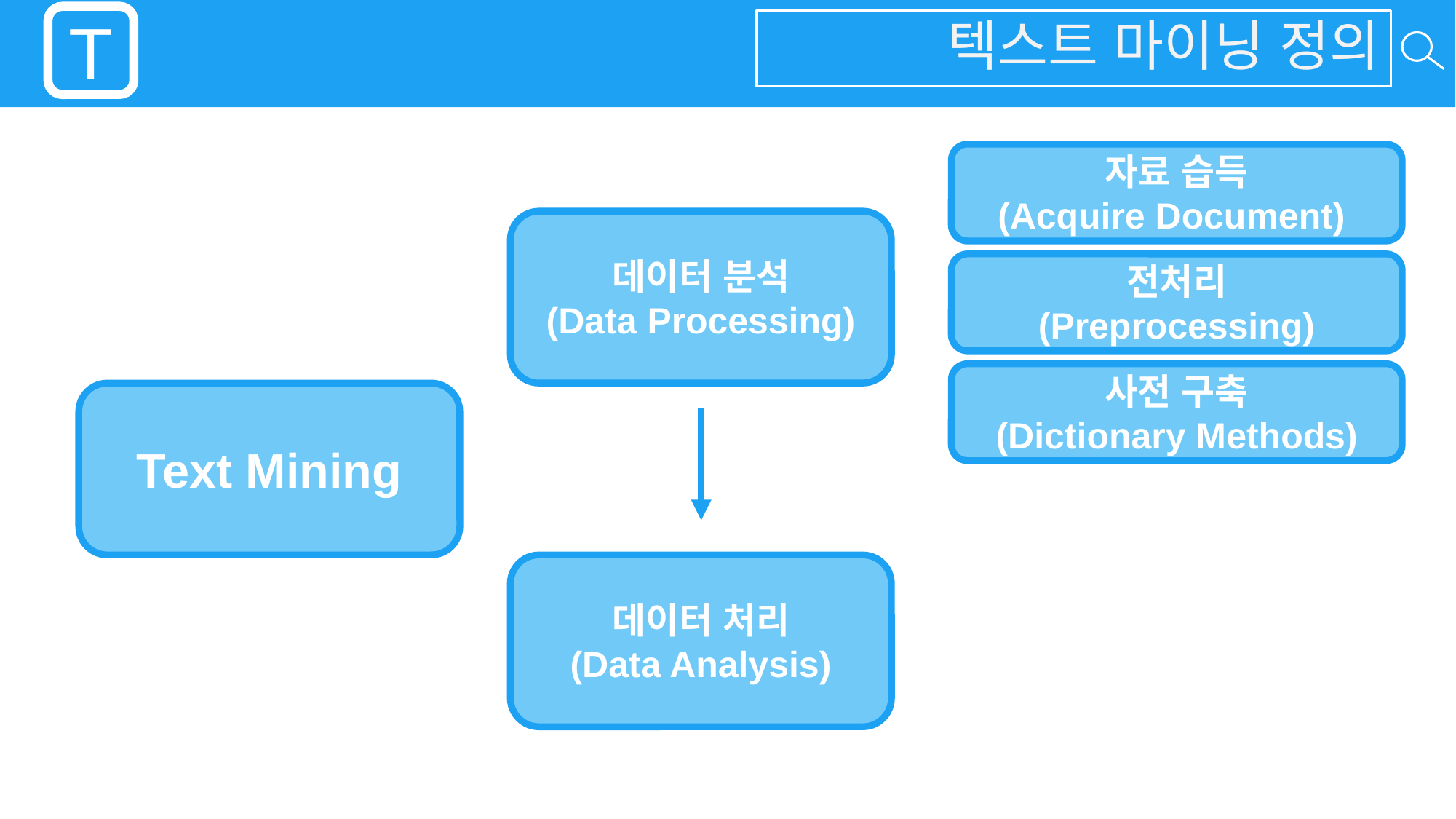

T
텍스트 마이닝 정의

자료 습득
(Acquire Document)
데이터 분석
(Data Processing)
전처리
(Preprocessing)
사전 구축
(Dictionary Methods)
Text Mining
데이터 처리
(Data Analysis)